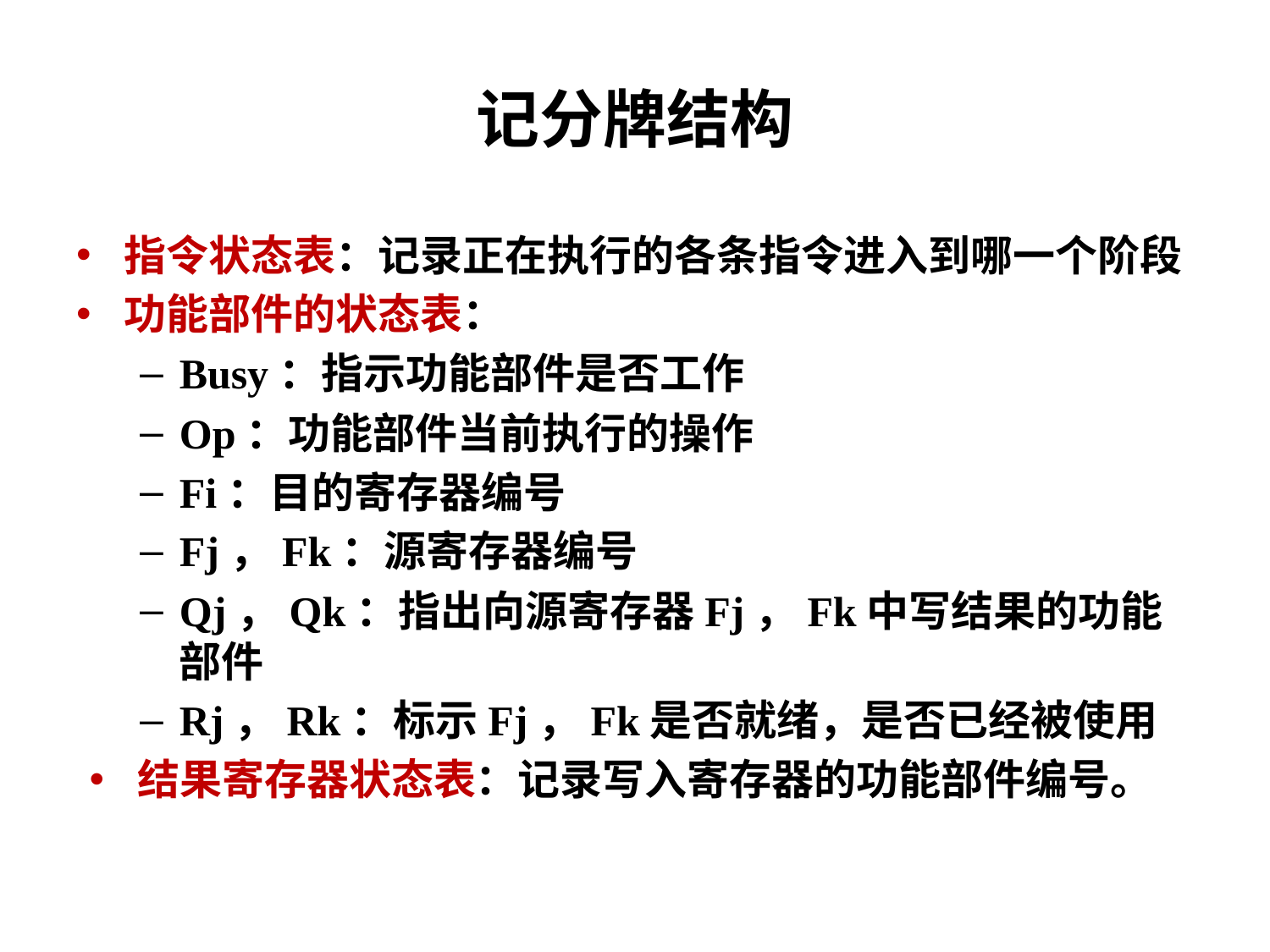

记分牌结构
指令状态表：记录正在执行的各条指令进入到哪一个阶段
功能部件的状态表：
Busy：指示功能部件是否工作
Op：功能部件当前执行的操作
Fi：目的寄存器编号
Fj，Fk：源寄存器编号
Qj，Qk：指出向源寄存器Fj，Fk中写结果的功能部件
Rj，Rk：标示Fj，Fk是否就绪，是否已经被使用
结果寄存器状态表：记录写入寄存器的功能部件编号。